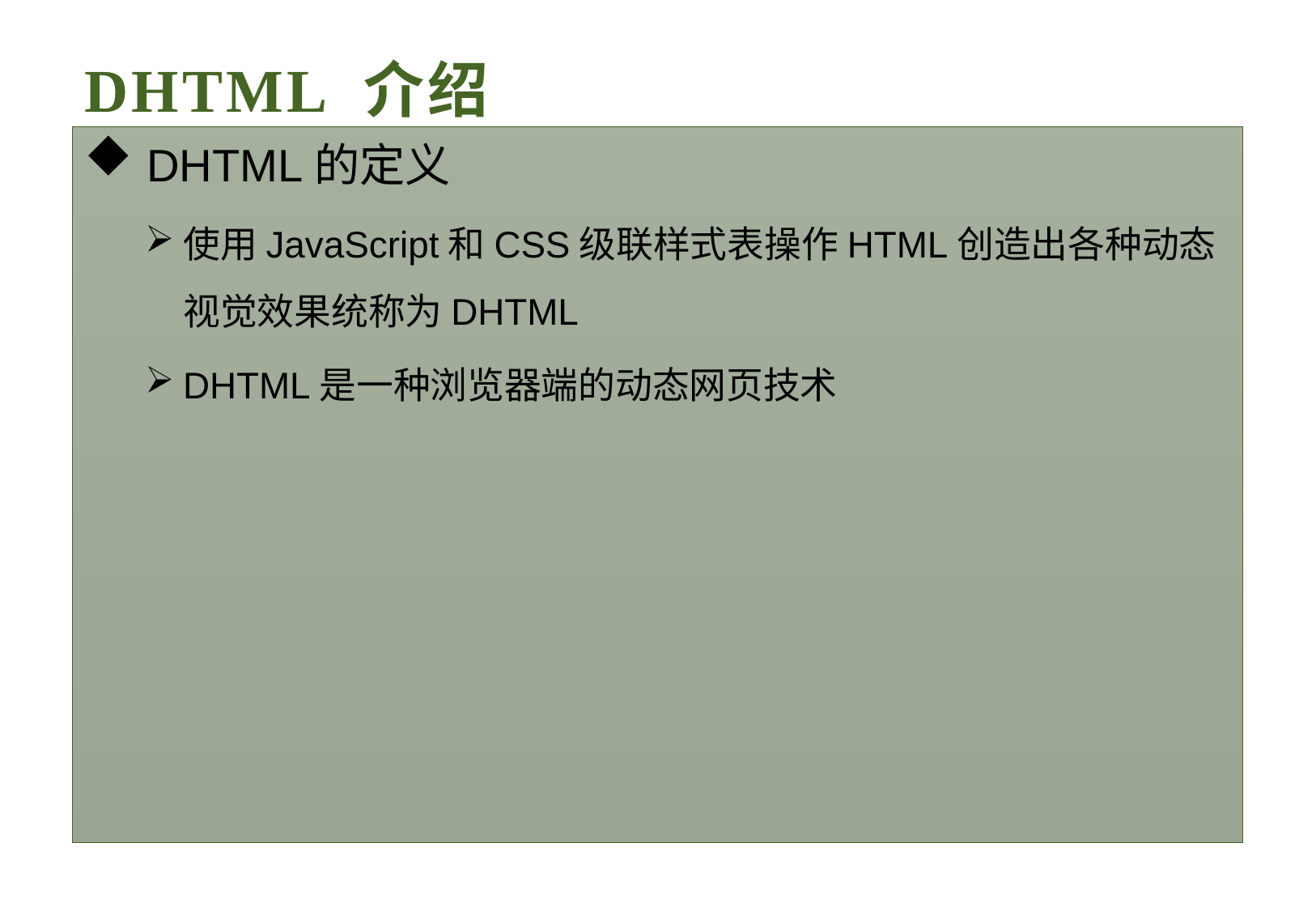

# DHTML 介绍
 DHTML的定义
使用JavaScript和CSS级联样式表操作HTML创造出各种动态视觉效果统称为DHTML
DHTML是一种浏览器端的动态网页技术